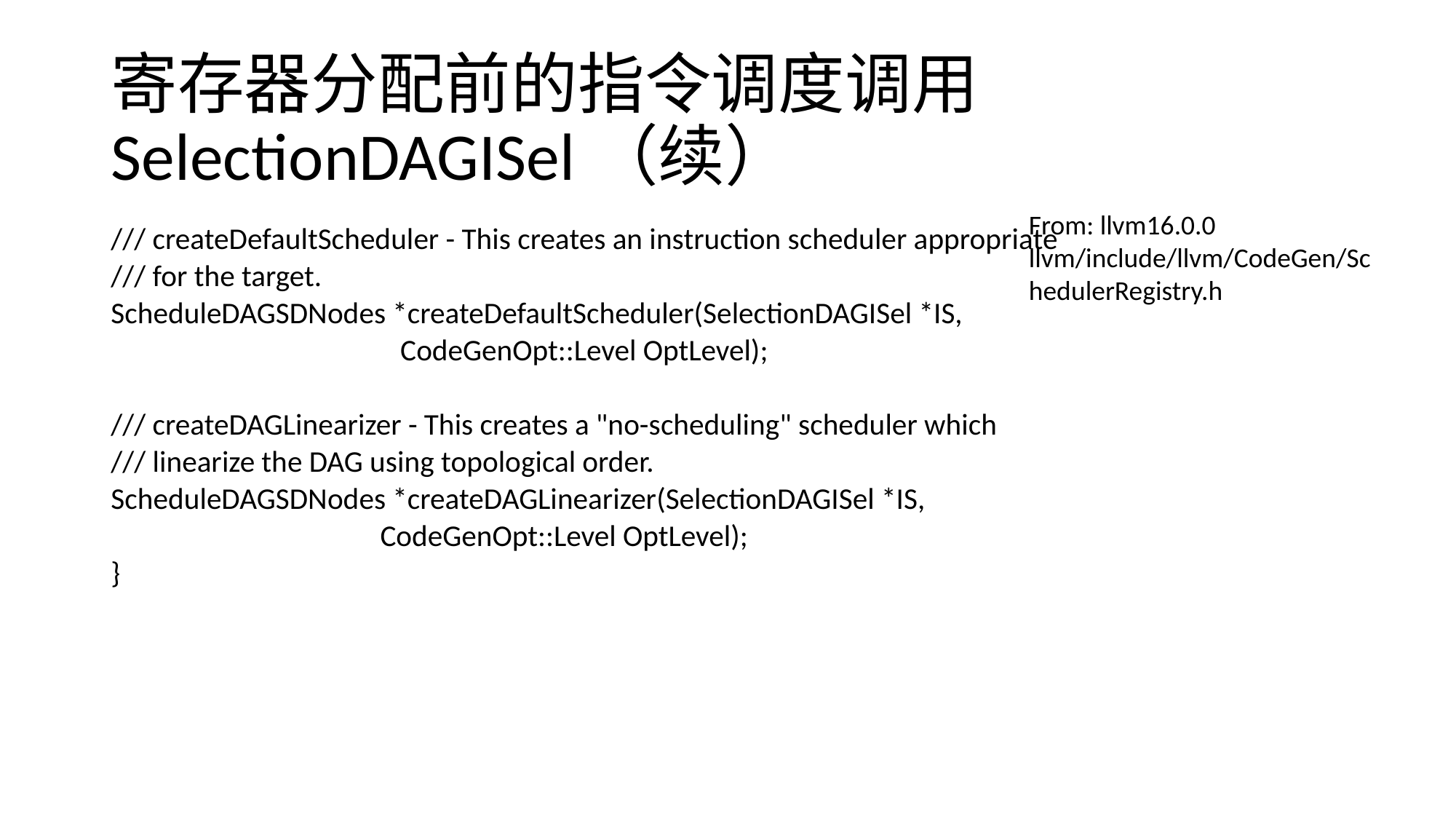

# 寄存器分配前的指令调度调用 SelectionDAGISel（续）
From: llvm16.0.0 llvm/include/llvm/CodeGen/SchedulerRegistry.h
/// createDefaultScheduler - This creates an instruction scheduler appropriate
/// for the target.
ScheduleDAGSDNodes *createDefaultScheduler(SelectionDAGISel *IS,
                                           CodeGenOpt::Level OptLevel);

/// createDAGLinearizer - This creates a "no-scheduling" scheduler which
/// linearize the DAG using topological order.
ScheduleDAGSDNodes *createDAGLinearizer(SelectionDAGISel *IS,
                                        CodeGenOpt::Level OptLevel);
}